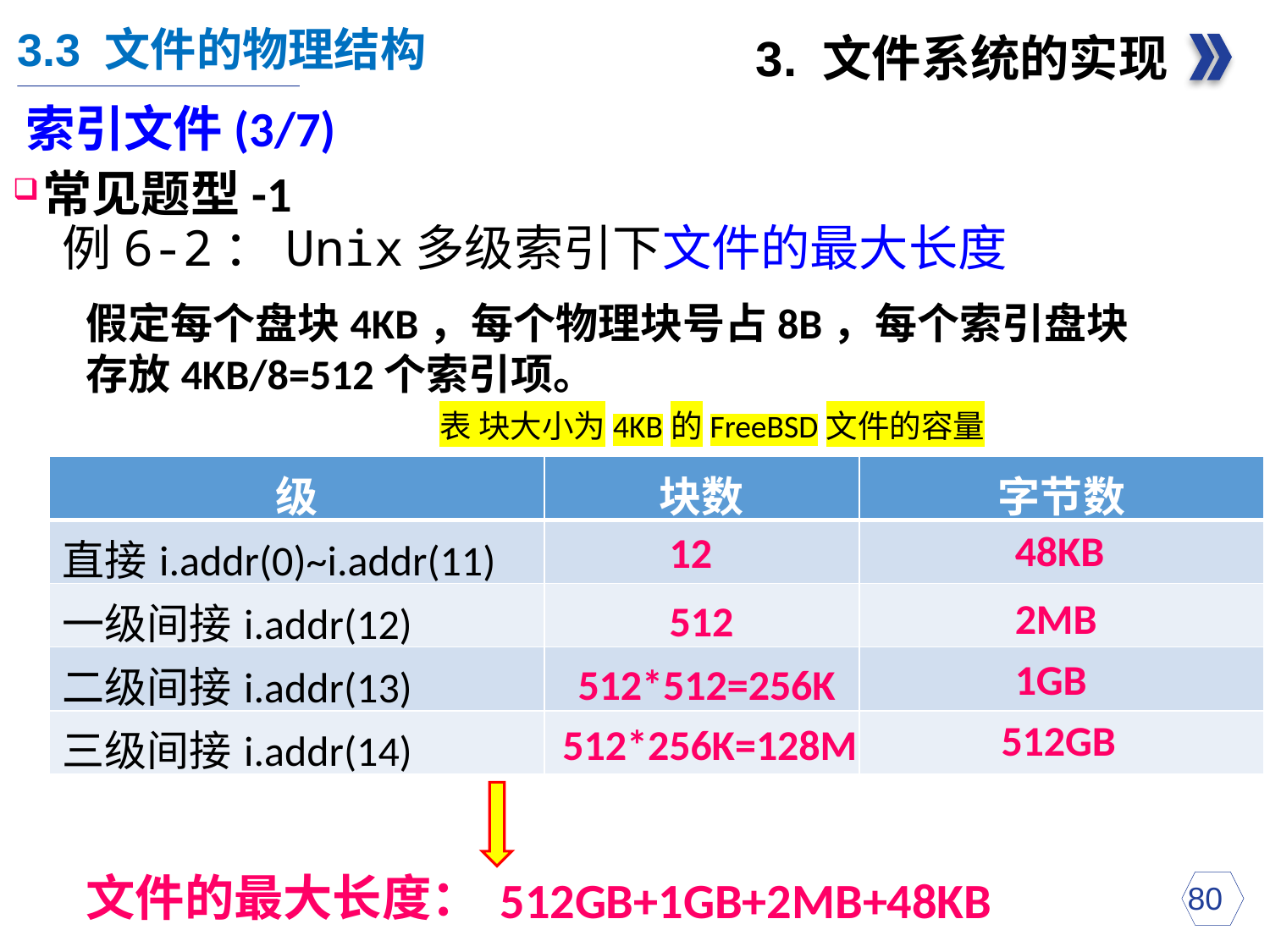

3.3 文件的物理结构
3. 文件系统的实现

索引文件(3/7)
# 常见题型-1
例6-2：Unix多级索引下文件的最大长度
假定每个盘块4KB，每个物理块号占8B，每个索引盘块存放4KB/8=512个索引项。
表 块大小为4KB的FreeBSD文件的容量
| 级 | 块数 | 字节数 |
| --- | --- | --- |
| 直接i.addr(0)~i.addr(11) |  |  |
| 一级间接i.addr(12) |  |  |
| 二级间接i.addr(13) |  |  |
| 三级间接i.addr(14) |  |  |
48KB
12
2MB
512
1GB
512*512=256K
512GB
512*256K=128M

文件的最大长度：
512GB+1GB+2MB+48KB

 80